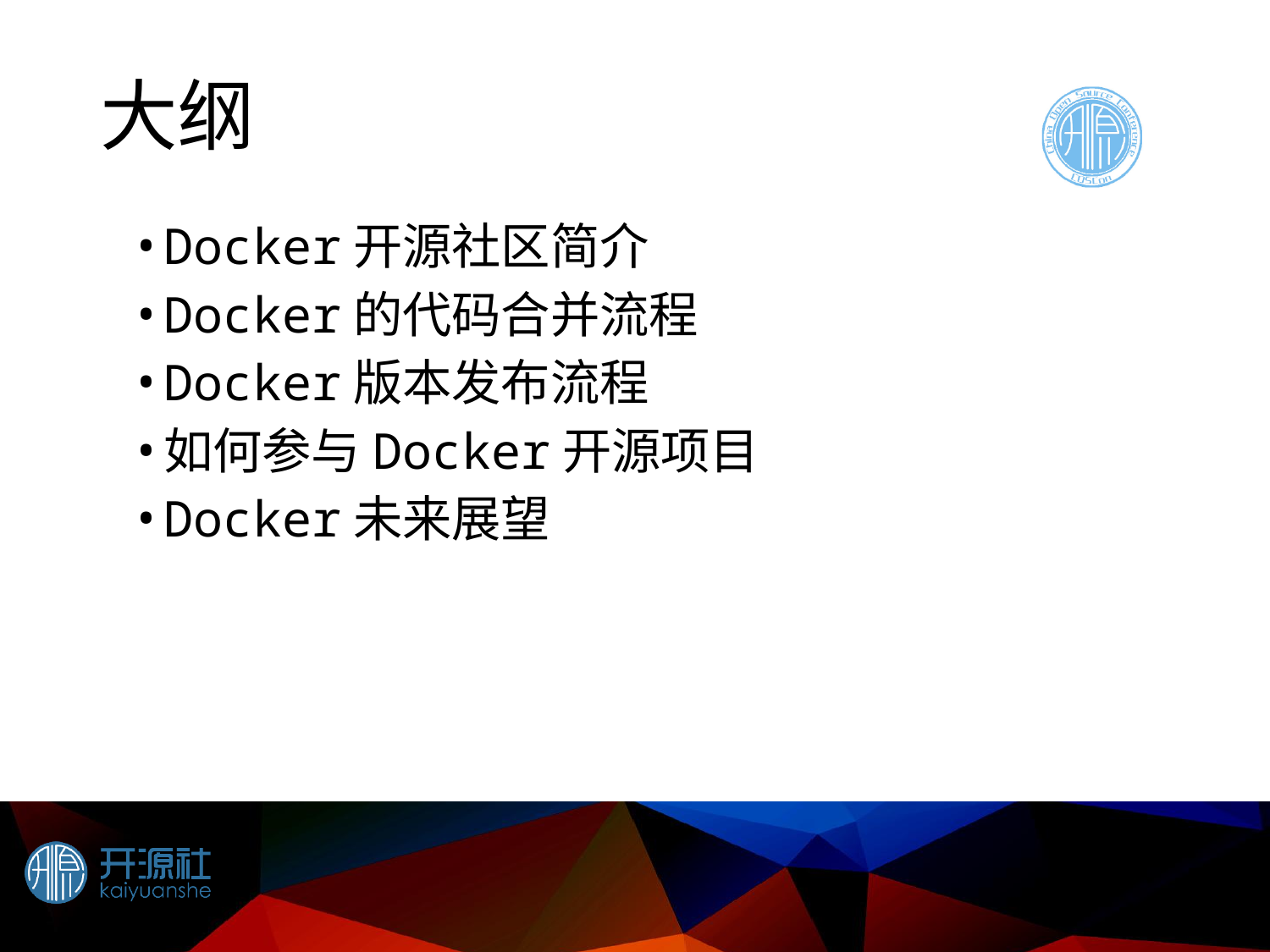

# 大纲
Docker开源社区简介
Docker的代码合并流程
Docker版本发布流程
如何参与Docker开源项目
Docker未来展望